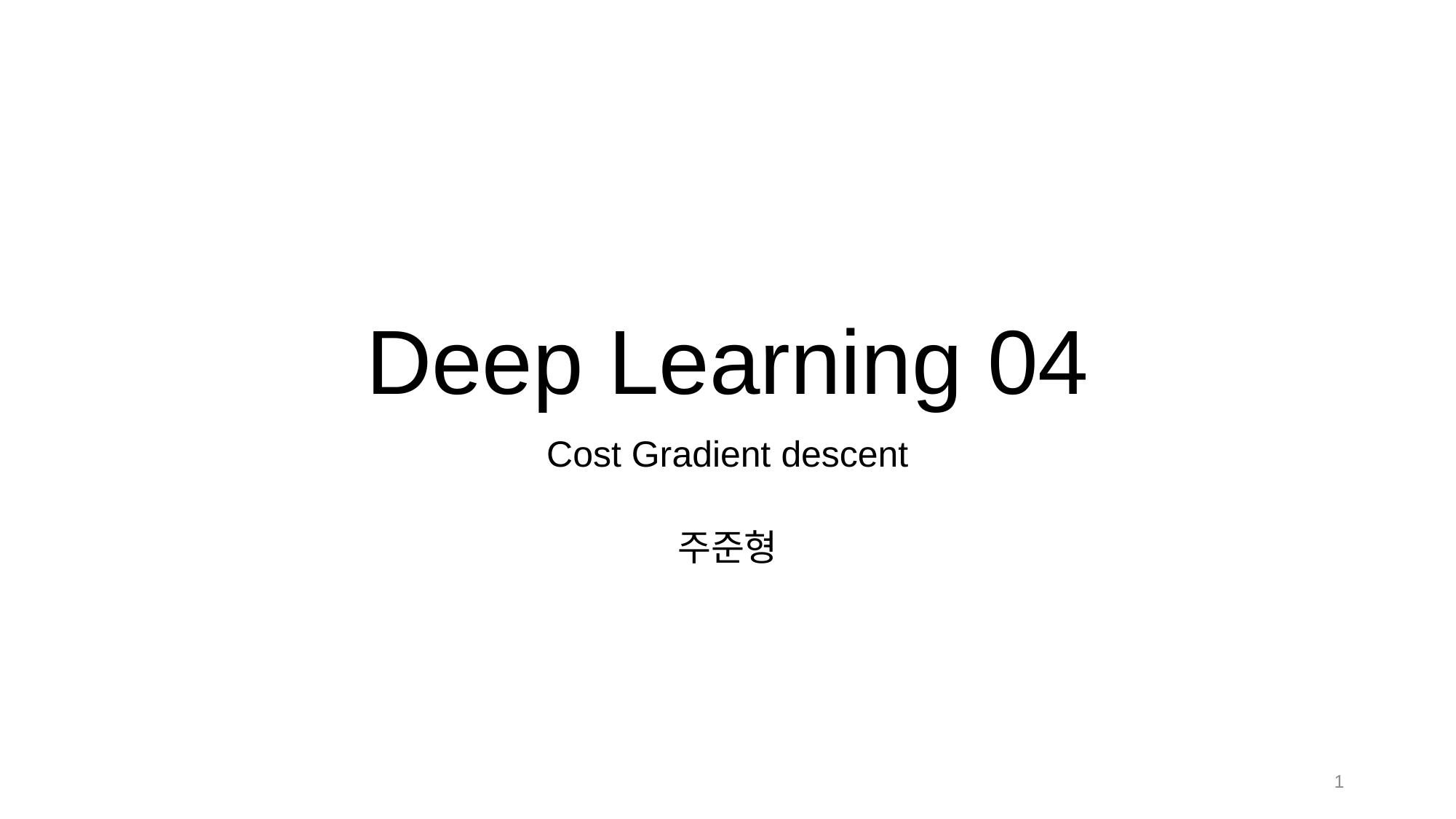

# Deep Learning 04
Cost Gradient descent
주준형
1